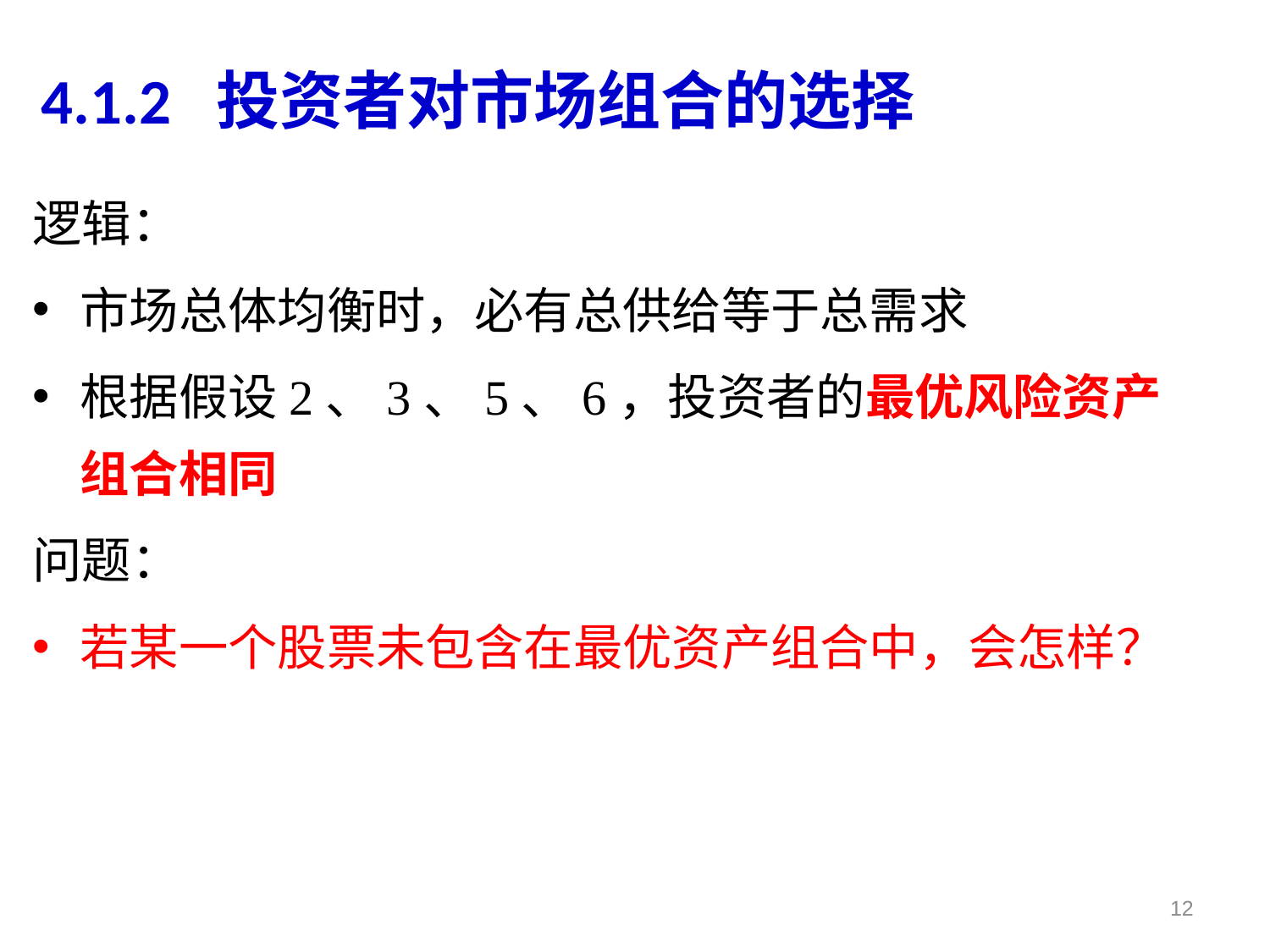

4.1.2  投资者对市场组合的选择
逻辑：
市场总体均衡时，必有总供给等于总需求
根据假设2、3、5、6，投资者的最优风险资产组合相同
问题：
若某一个股票未包含在最优资产组合中，会怎样？
12